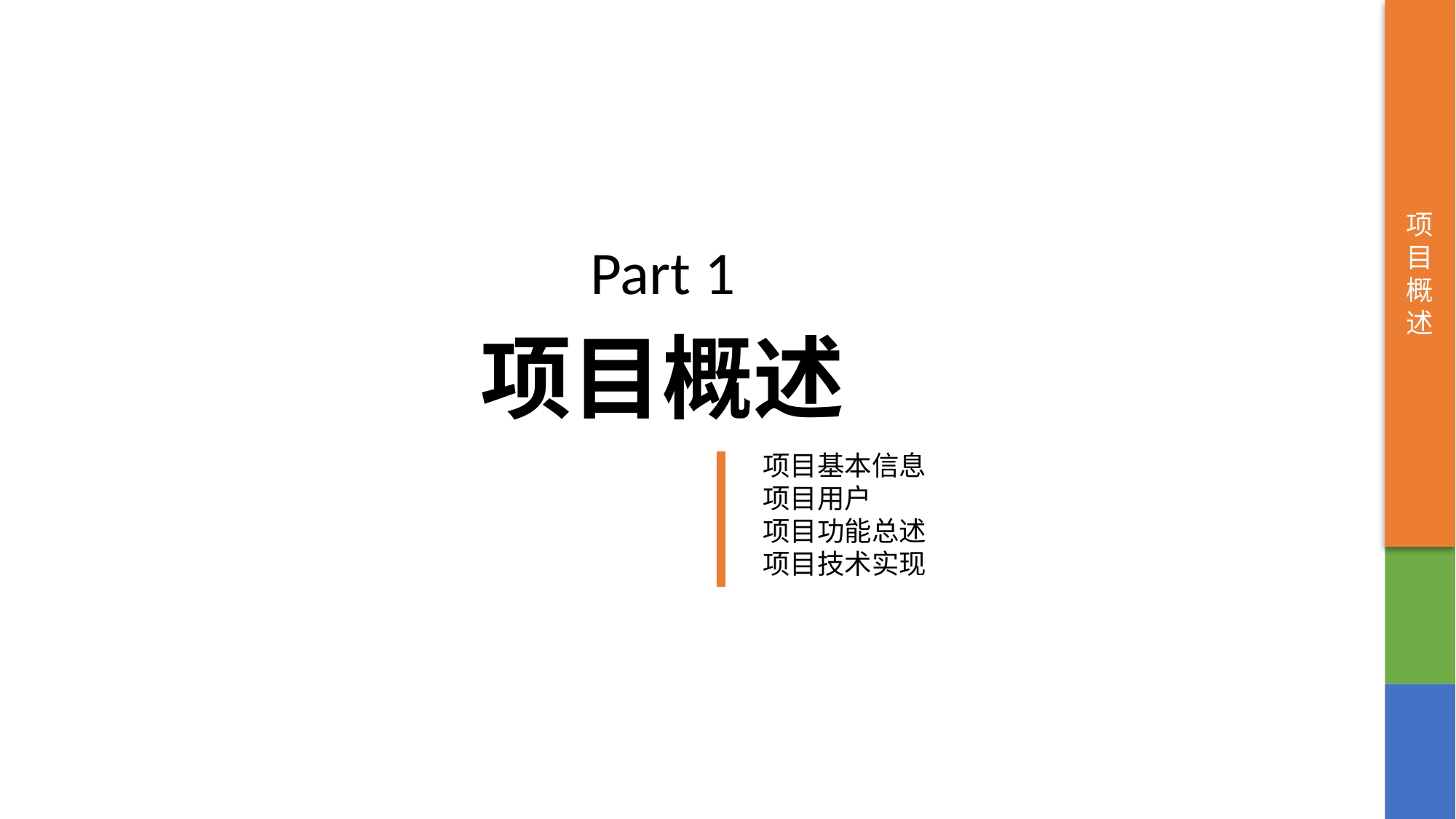

项目概述
Part 1
# 项目概述
项目基本信息
项目用户
项目功能总述
项目技术实现